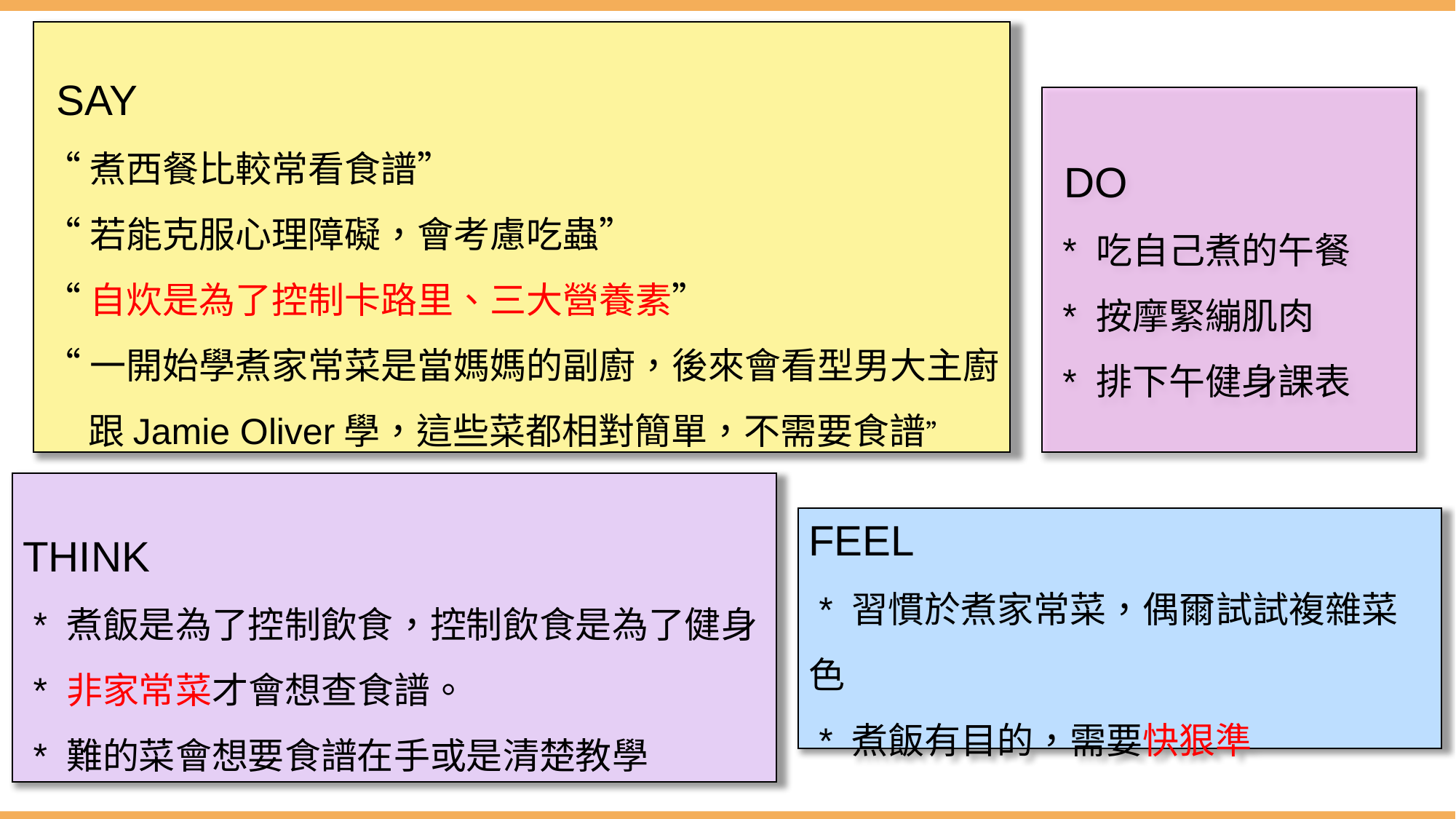

SAY
“煮西餐比較常看食譜”
“若能克服心理障礙，會考慮吃蟲”
“自炊是為了控制卡路里、三大營養素”
“一開始學煮家常菜是當媽媽的副廚，後來會看型男大主廚跟Jamie Oliver學，這些菜都相對簡單，不需要食譜”
 DO
 * 吃自己煮的午餐
 * 按摩緊繃肌肉
 * 排下午健身課表

THINK
 * 煮飯是為了控制飲食，控制飲食是為了健身
 * 非家常菜才會想查食譜。
 * 難的菜會想要食譜在手或是清楚教學
FEEL
 * 習慣於煮家常菜，偶爾試試複雜菜色
 * 煮飯有目的，需要快狠準